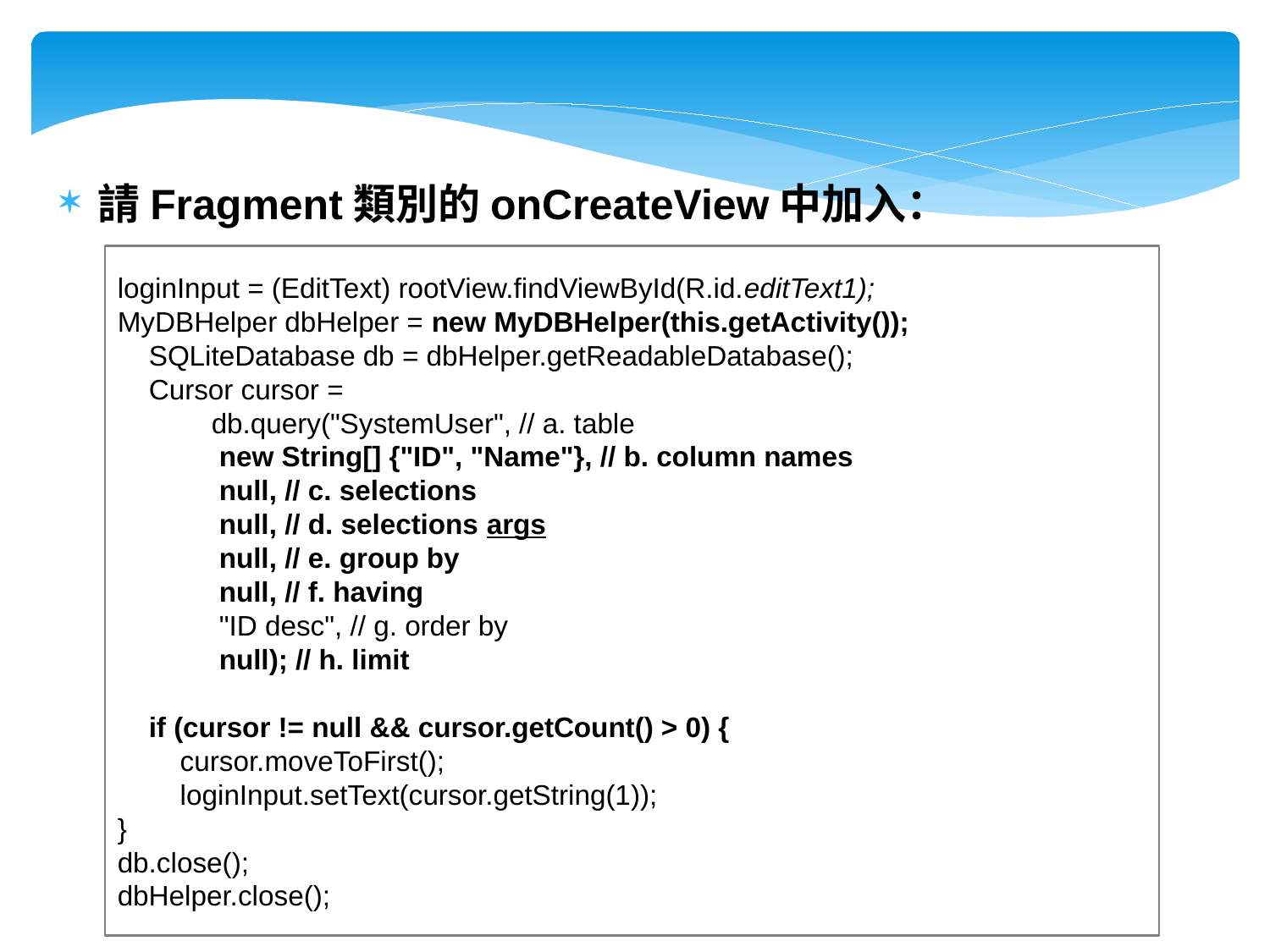

請Fragment類別的onCreateView中加入：
loginInput = (EditText) rootView.findViewById(R.id.editText1);
MyDBHelper dbHelper = new MyDBHelper(this.getActivity());
    SQLiteDatabase db = dbHelper.getReadableDatabase();
    Cursor cursor =
            db.query("SystemUser", // a. table
             new String[] {"ID", "Name"}, // b. column names
             null, // c. selections
             null, // d. selections args
             null, // e. group by
             null, // f. having
             "ID desc", // g. order by
             null); // h. limit

    if (cursor != null && cursor.getCount() > 0) {
        cursor.moveToFirst();
        loginInput.setText(cursor.getString(1));
}
db.close();
dbHelper.close();